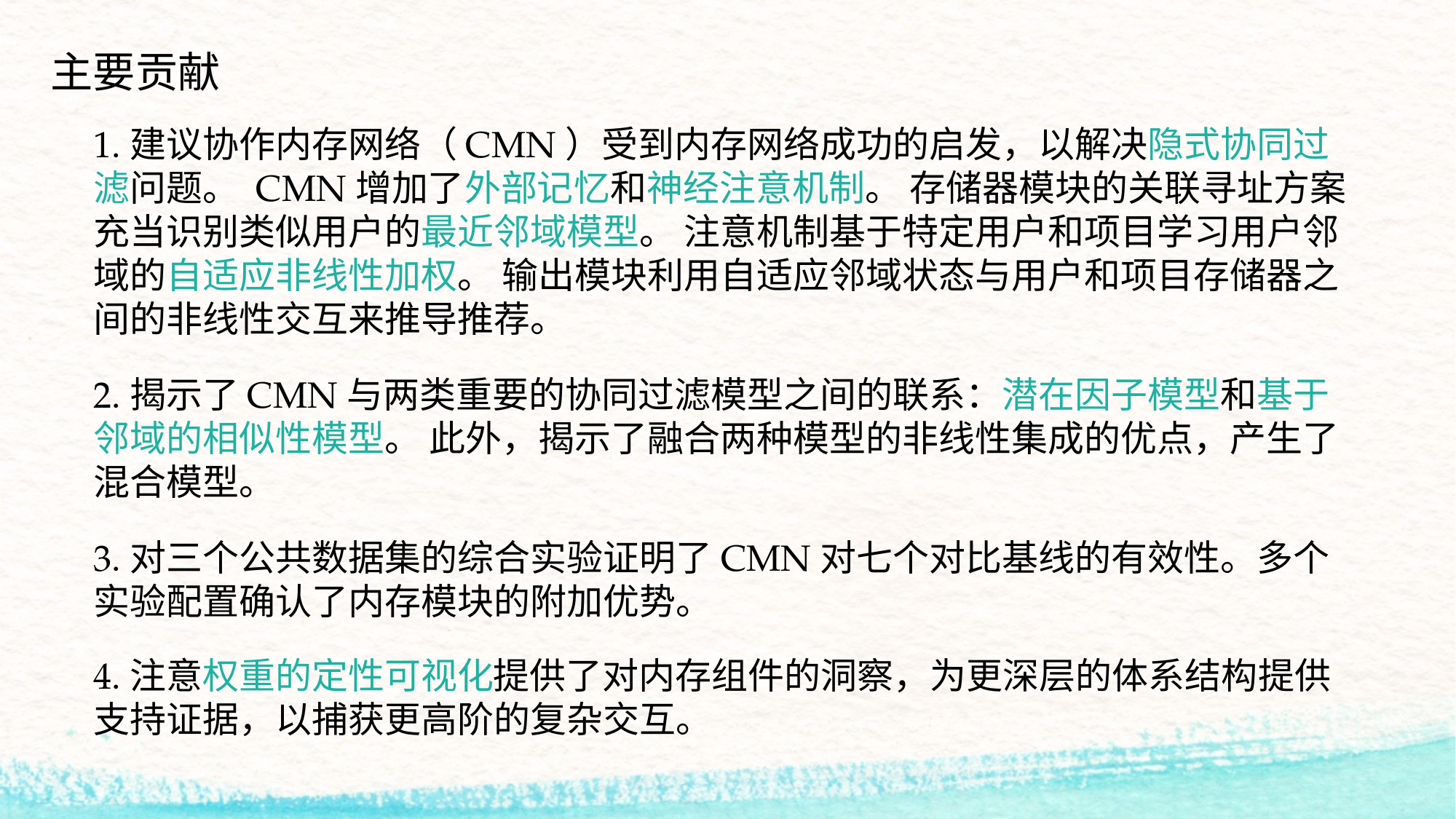

主要贡献
1.建议协作内存网络（CMN）受到内存网络成功的启发，以解决隐式协同过滤问题。 CMN增加了外部记忆和神经注意机制。 存储器模块的关联寻址方案充当识别类似用户的最近邻域模型。 注意机制基于特定用户和项目学习用户邻域的自适应非线性加权。 输出模块利用自适应邻域状态与用户和项目存储器之间的非线性交互来推导推荐。
2.揭示了CMN与两类重要的协同过滤模型之间的联系：潜在因子模型和基于邻域的相似性模型。 此外，揭示了融合两种模型的非线性集成的优点，产生了混合模型。
3.对三个公共数据集的综合实验证明了CMN对七个对比基线的有效性。多个实验配置确认了内存模块的附加优势。
4.注意权重的定性可视化提供了对内存组件的洞察，为更深层的体系结构提供支持证据，以捕获更高阶的复杂交互。